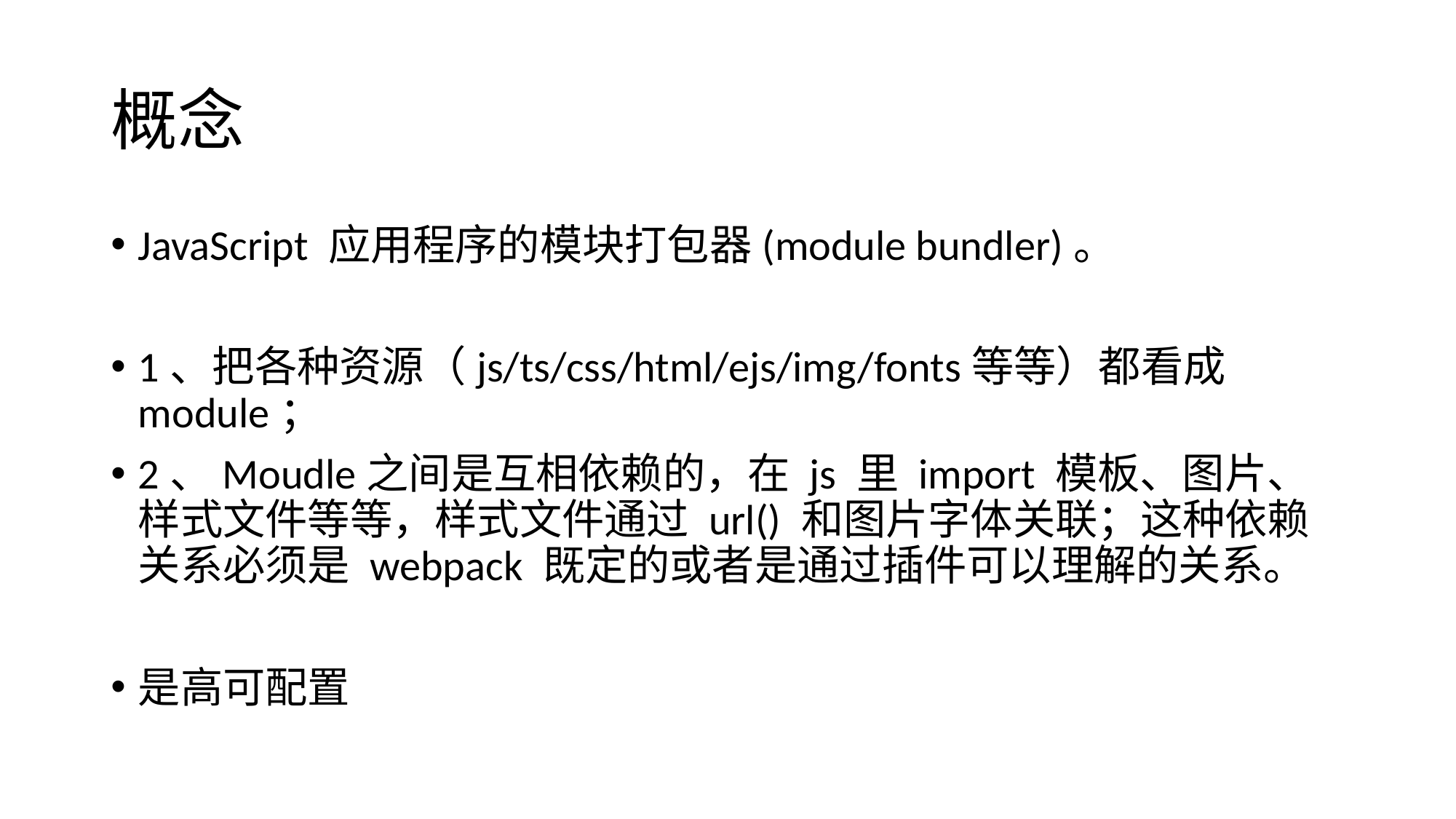

# 概念
JavaScript 应用程序的模块打包器(module bundler)。

1、把各种资源（js/ts/css/html/ejs/img/fonts等等）都看成 module；
2、Moudle之间是互相依赖的，在 js 里 import 模板、图片、样式文件等等，样式文件通过 url() 和图片字体关联；这种依赖关系必须是 webpack 既定的或者是通过插件可以理解的关系。

是高可配置